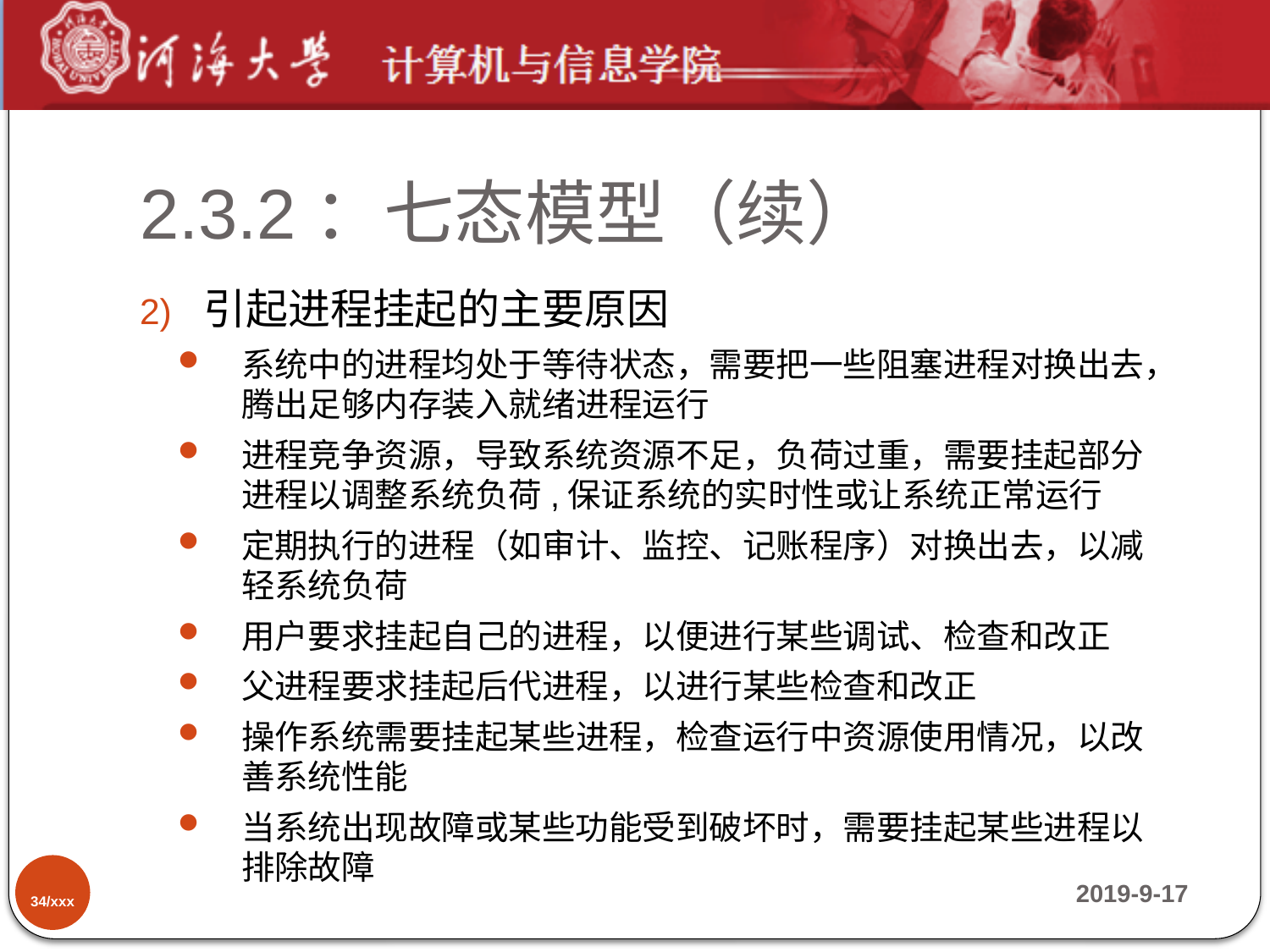

# 2.3.2：七态模型（续）
引起进程挂起的主要原因
系统中的进程均处于等待状态，需要把一些阻塞进程对换出去，腾出足够内存装入就绪进程运行
进程竞争资源，导致系统资源不足，负荷过重，需要挂起部分进程以调整系统负荷,保证系统的实时性或让系统正常运行
定期执行的进程（如审计、监控、记账程序）对换出去，以减轻系统负荷
用户要求挂起自己的进程，以便进行某些调试、检查和改正
父进程要求挂起后代进程，以进行某些检查和改正
操作系统需要挂起某些进程，检查运行中资源使用情况，以改善系统性能
当系统出现故障或某些功能受到破坏时，需要挂起某些进程以排除故障

34/xxx
2019-9-17